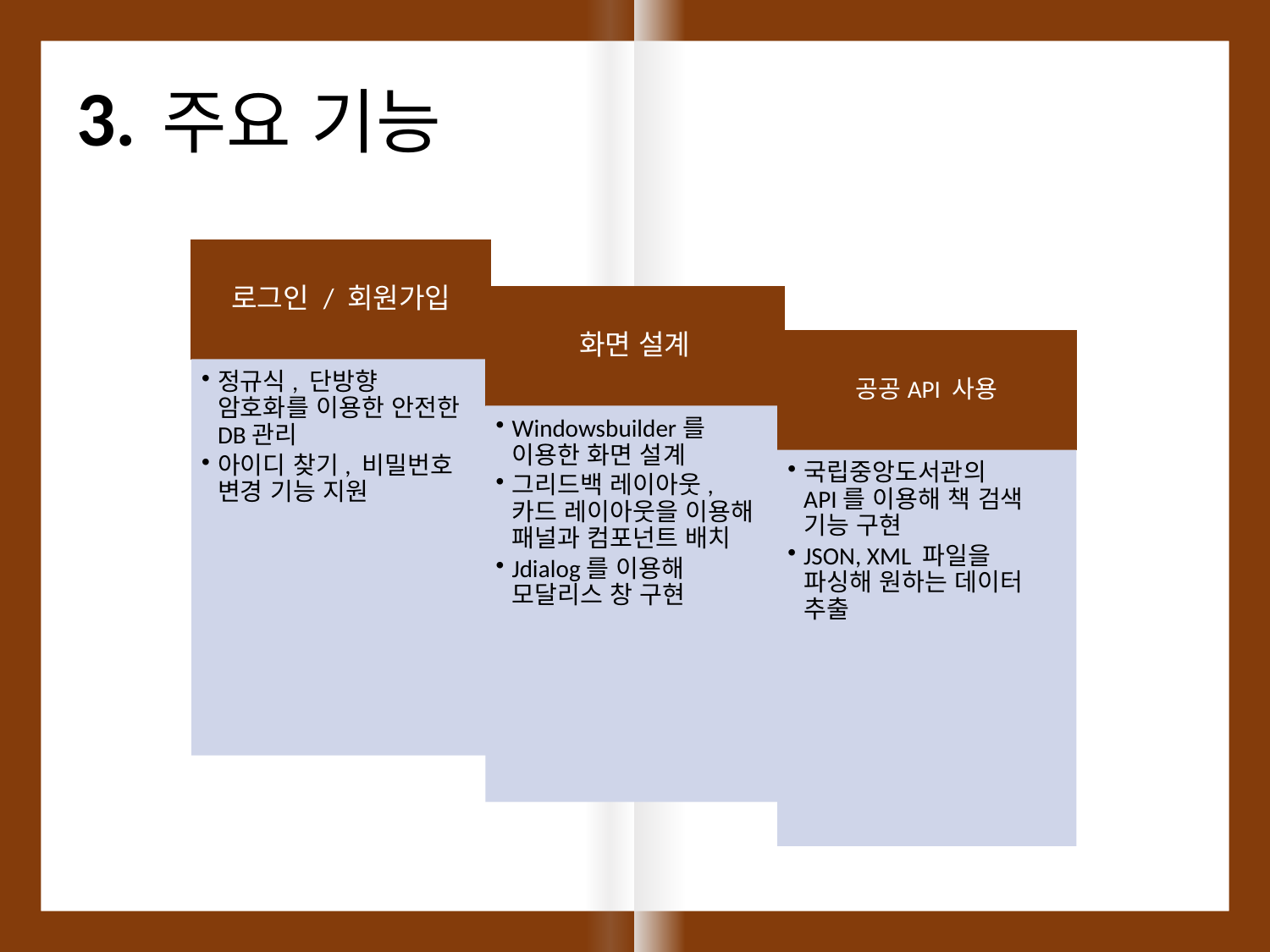

3.
주요 기능
로그인 / 회원가입
화면 설계
공공API 사용
정규식, 단방향 암호화를 이용한 안전한
DB관리
아이디 찾기, 비밀번호 변경 기능 지원
Windowsbuilder를
이용한 화면 설계
그리드백 레이아웃,
카드 레이아웃을 이용해
패널과 컴포넌트 배치
Jdialog를 이용해
모달리스 창 구현
국립중앙도서관의
API를 이용해 책 검색
기능 구현
JSON, XML 파일을
파싱해 원하는 데이터 추출